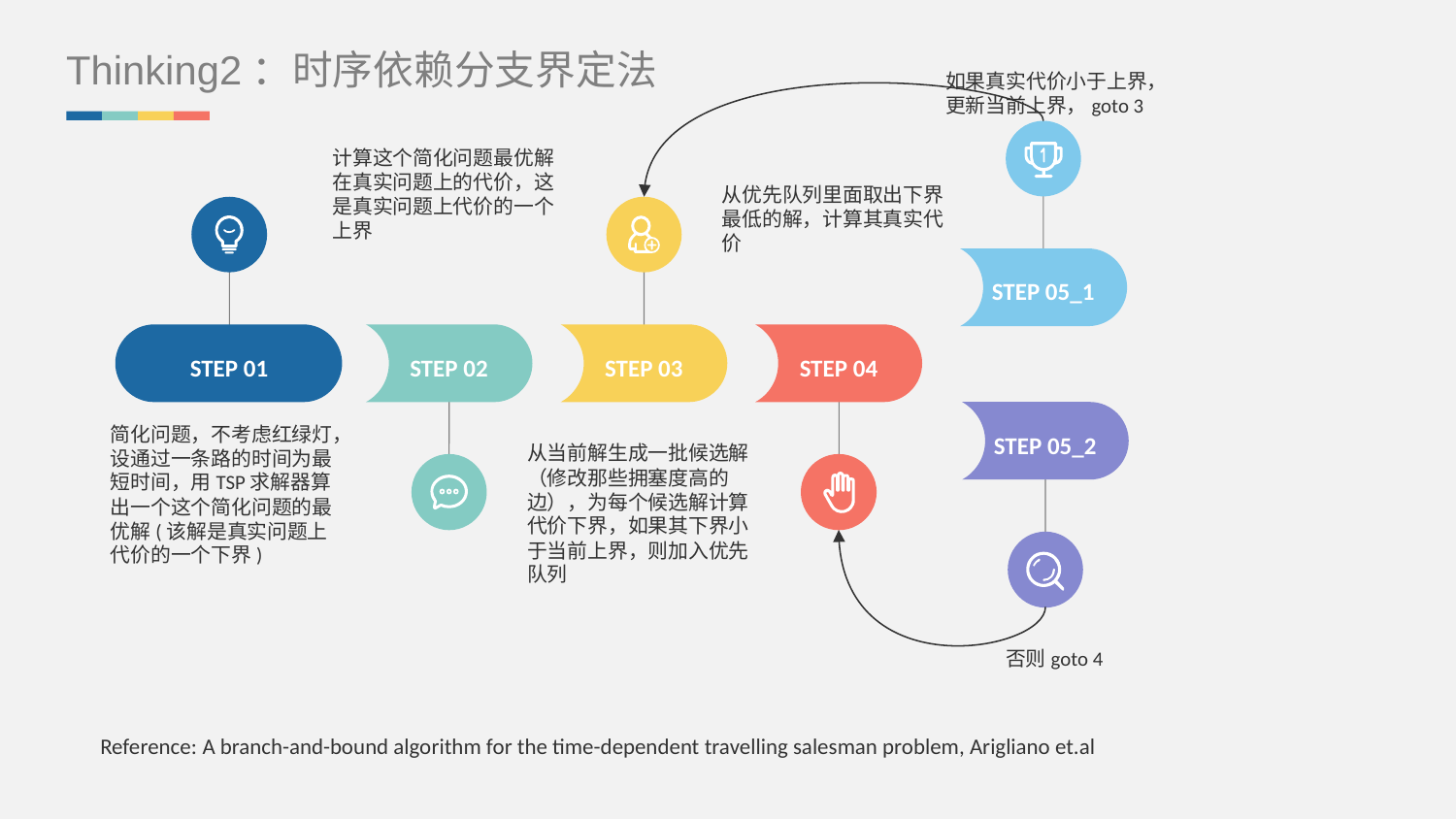

Thinking2：时序依赖分支界定法
如果真实代价小于上界，更新当前上界，goto 3

计算这个简化问题最优解在真实问题上的代价，这是真实问题上代价的一个上界

从优先队列里面取出下界最低的解，计算其真实代价

STEP 05_1

STEP 01
STEP 02
STEP 03
STEP 04

简化问题，不考虑红绿灯，设通过一条路的时间为最短时间，用TSP求解器算出一个这个简化问题的最优解(该解是真实问题上代价的一个下界)
STEP 05_2
从当前解生成一批候选解（修改那些拥塞度高的边），为每个候选解计算代价下界，如果其下界小于当前上界，则加入优先队列

否则goto 4
Reference: A branch-and-bound algorithm for the time-dependent travelling salesman problem, Arigliano et.al